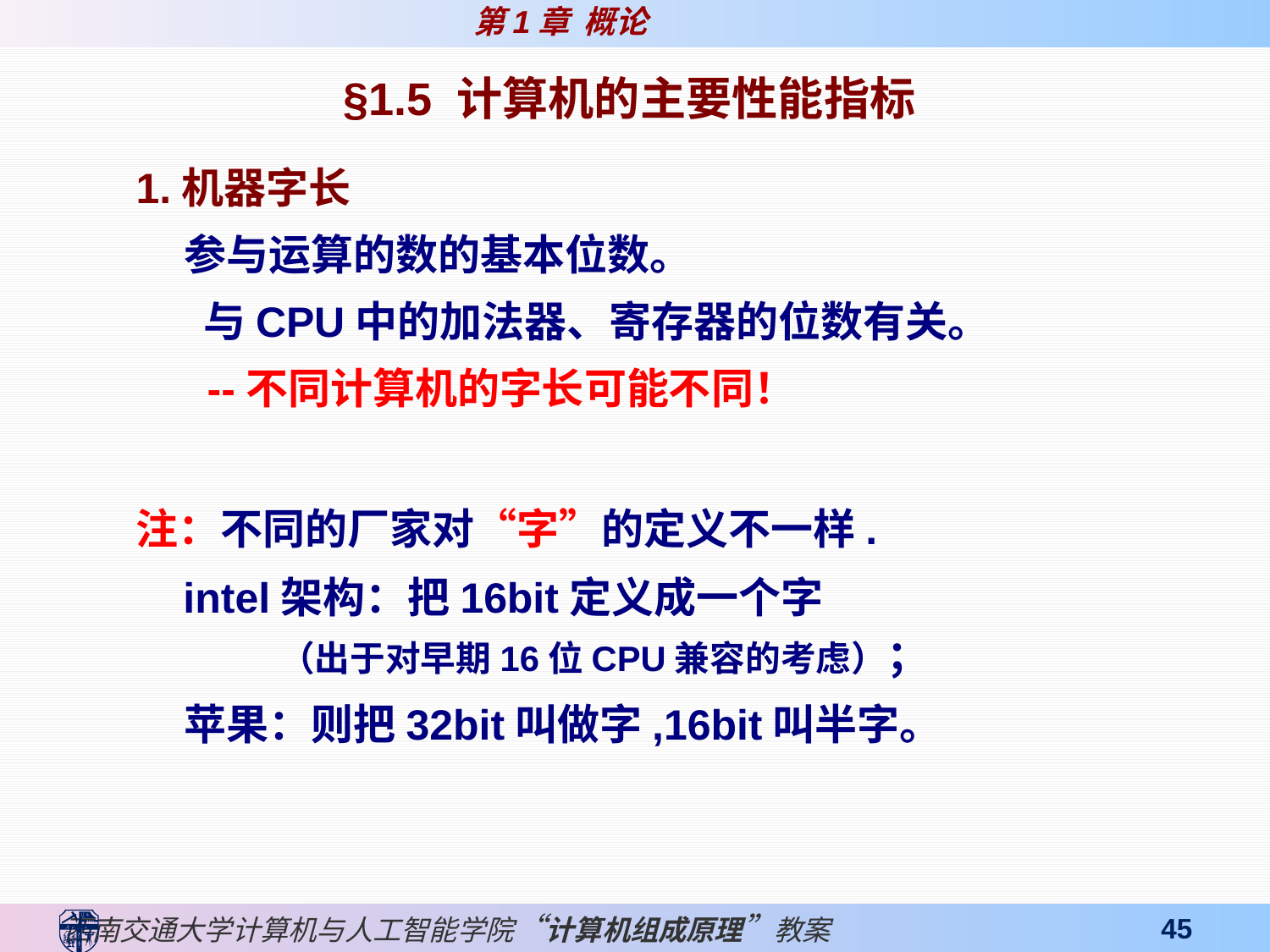

§1.5 计算机的主要性能指标
1.机器字长
    参与运算的数的基本位数。
      与CPU中的加法器、寄存器的位数有关。
      --不同计算机的字长可能不同！

注：不同的厂家对“字”的定义不一样.
    intel架构：把16bit定义成一个字
              （出于对早期16位CPU兼容的考虑）；
    苹果：则把32bit叫做字,16bit叫半字。